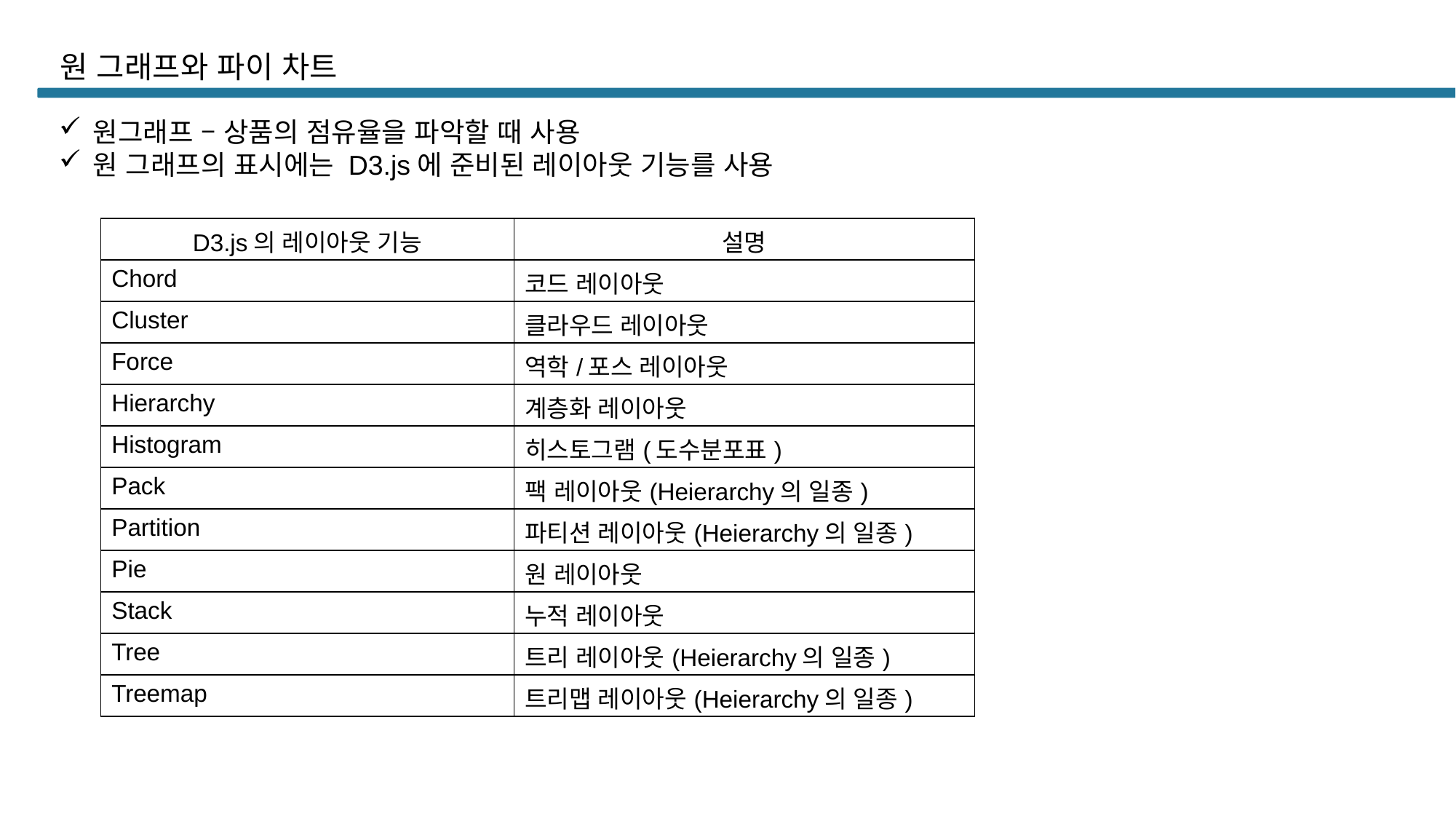

# 원 그래프와 파이 차트

원그래프 – 상품의 점유율을 파악할 때 사용
원 그래프의 표시에는 D3.js에 준비된 레이아웃 기능를 사용
| D3.js의 레이아웃 기능 | 설명 |
| --- | --- |
| Chord | 코드 레이아웃 |
| Cluster | 클라우드 레이아웃 |
| Force | 역학/포스 레이아웃 |
| Hierarchy | 계층화 레이아웃 |
| Histogram | 히스토그램(도수분포표) |
| Pack | 팩 레이아웃(Heierarchy의 일종) |
| Partition | 파티션 레이아웃(Heierarchy의 일종) |
| Pie | 원 레이아웃 |
| Stack | 누적 레이아웃 |
| Tree | 트리 레이아웃(Heierarchy의 일종) |
| Treemap | 트리맵 레이아웃(Heierarchy의 일종) |